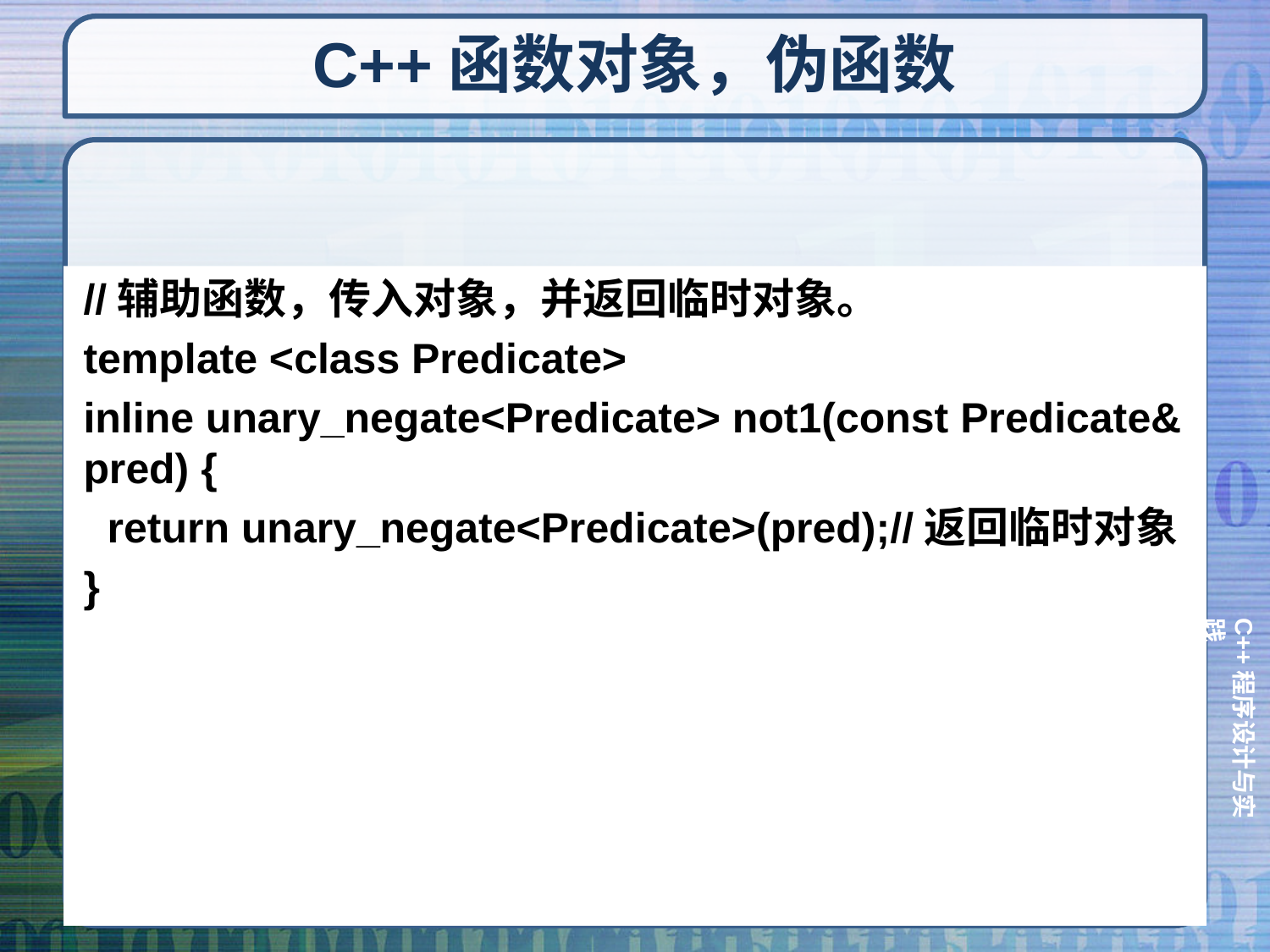

# C++函数对象，伪函数
//辅助函数，传入对象，并返回临时对象。
template <class Predicate>
inline unary_negate<Predicate> not1(const Predicate& pred) {
  return unary_negate<Predicate>(pred);//返回临时对象
}